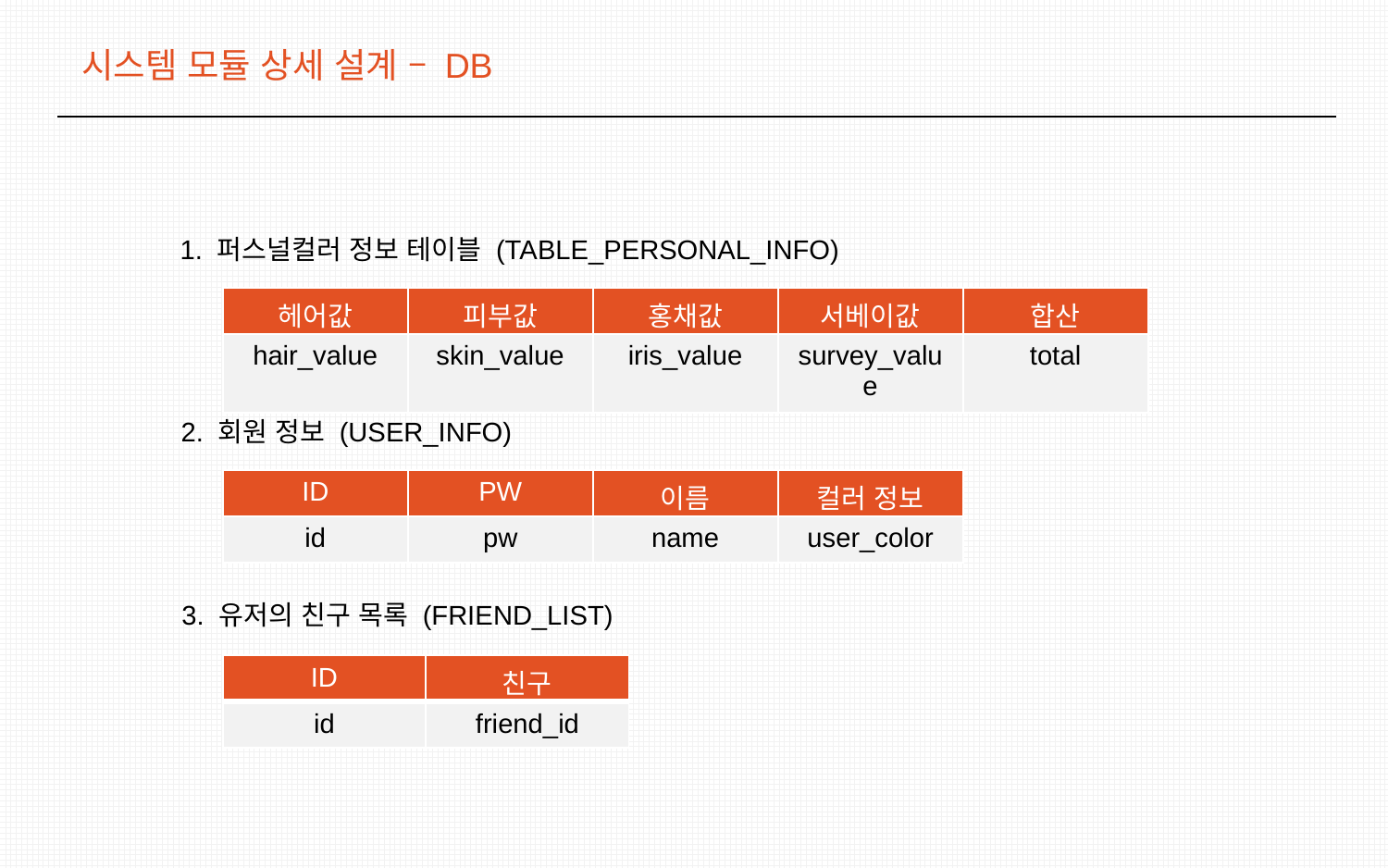

시스템 모듈 상세 설계 – DB
1. 퍼스널컬러 정보 테이블 (TABLE_PERSONAL_INFO)
| 헤어값 | 피부값 | 홍채값 | 서베이값 | 합산 |
| --- | --- | --- | --- | --- |
| hair\_value | skin\_value | iris\_value | survey\_value | total |
2. 회원 정보 (USER_INFO)
| ID | PW | 이름 | 컬러 정보 |
| --- | --- | --- | --- |
| id | pw | name | user\_color |
3. 유저의 친구 목록 (FRIEND_LIST)
| ID | 친구 |
| --- | --- |
| id | friend\_id |